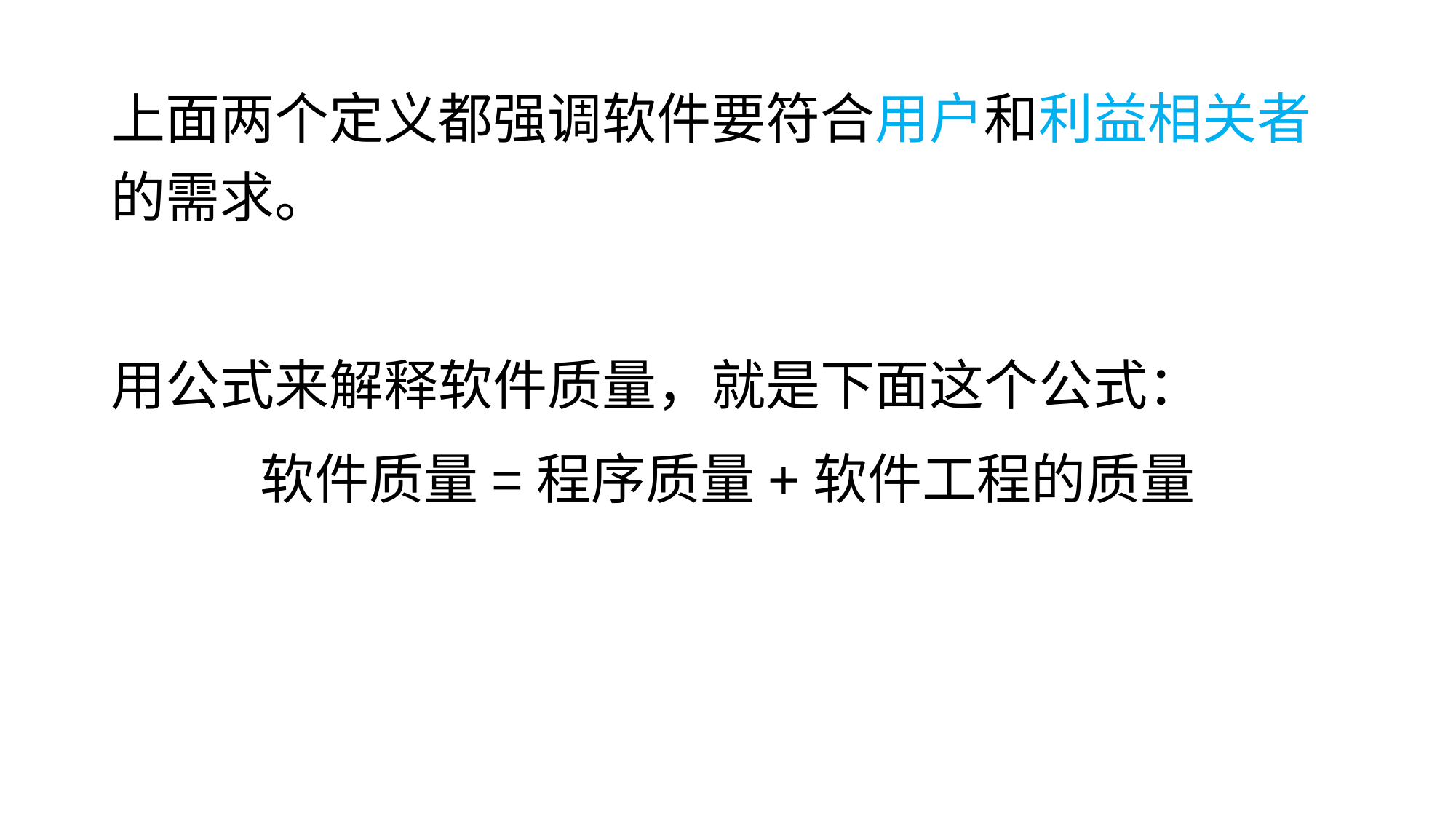

上面两个定义都强调软件要符合用户和利益相关者的需求。

用公式来解释软件质量，就是下面这个公式：
软件质量=程序质量+软件工程的质量